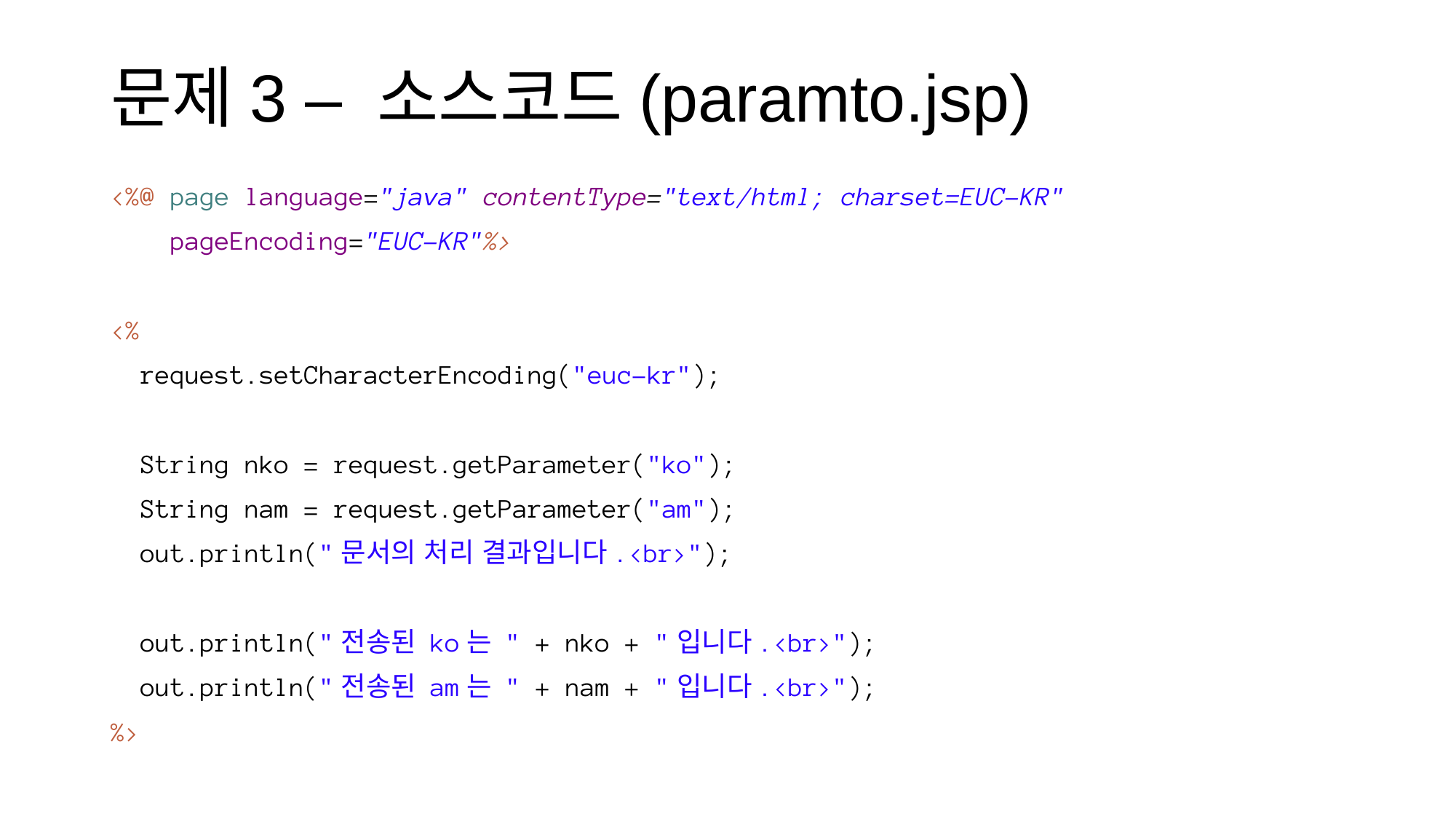

# 문제3 – 소스코드(paramto.jsp)
<%@ page language="java" contentType="text/html; charset=EUC-KR"
    pageEncoding="EUC-KR"%>

<%
  request.setCharacterEncoding("euc-kr");

  String nko = request.getParameter("ko");
  String nam = request.getParameter("am");
  out.println("문서의 처리 결과입니다.<br>");

  out.println("전송된 ko는 " + nko + "입니다.<br>");
  out.println("전송된 am는 " + nam + "입니다.<br>");
%>